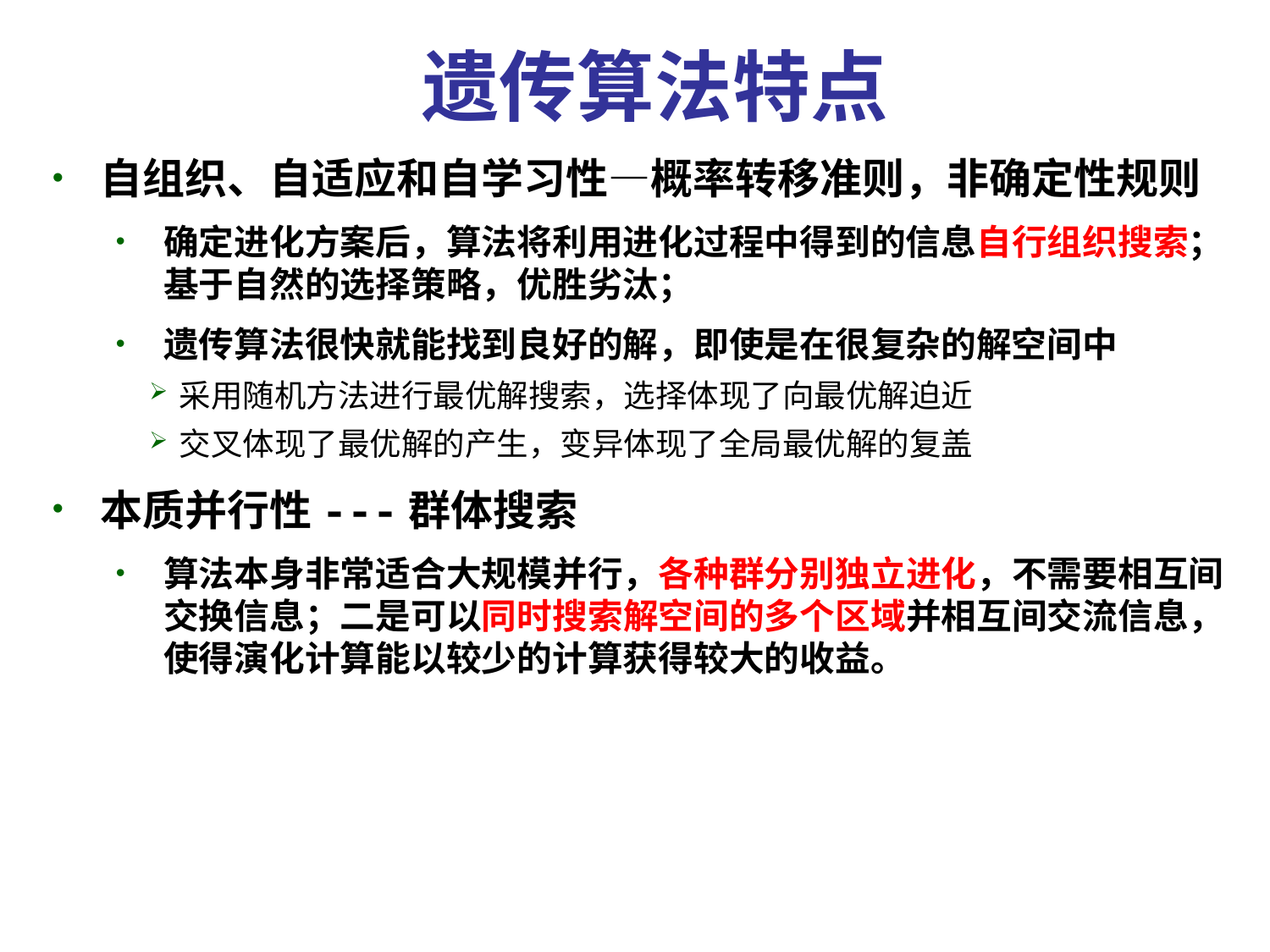

遗传算法特点
自组织、自适应和自学习性—概率转移准则，非确定性规则
确定进化方案后，算法将利用进化过程中得到的信息自行组织搜索；基于自然的选择策略，优胜劣汰；
遗传算法很快就能找到良好的解，即使是在很复杂的解空间中
采用随机方法进行最优解搜索，选择体现了向最优解迫近
交叉体现了最优解的产生，变异体现了全局最优解的复盖
本质并行性---群体搜索
算法本身非常适合大规模并行，各种群分别独立进化，不需要相互间交换信息；二是可以同时搜索解空间的多个区域并相互间交流信息，使得演化计算能以较少的计算获得较大的收益。